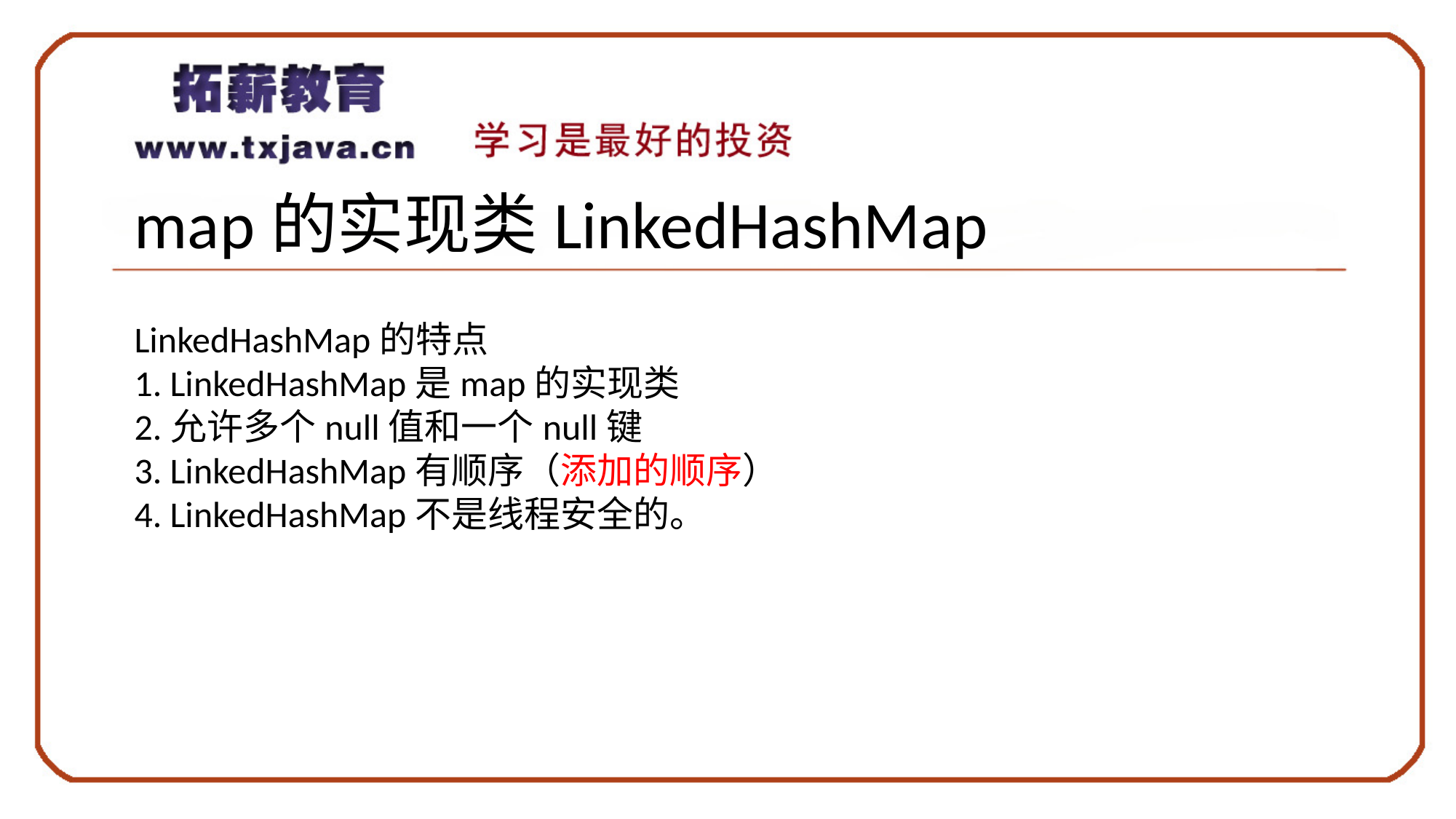

# map的实现类LinkedHashMap
LinkedHashMap的特点
1. LinkedHashMap是map的实现类
2.允许多个null值和一个null键
3. LinkedHashMap有顺序（添加的顺序）
4. LinkedHashMap不是线程安全的。